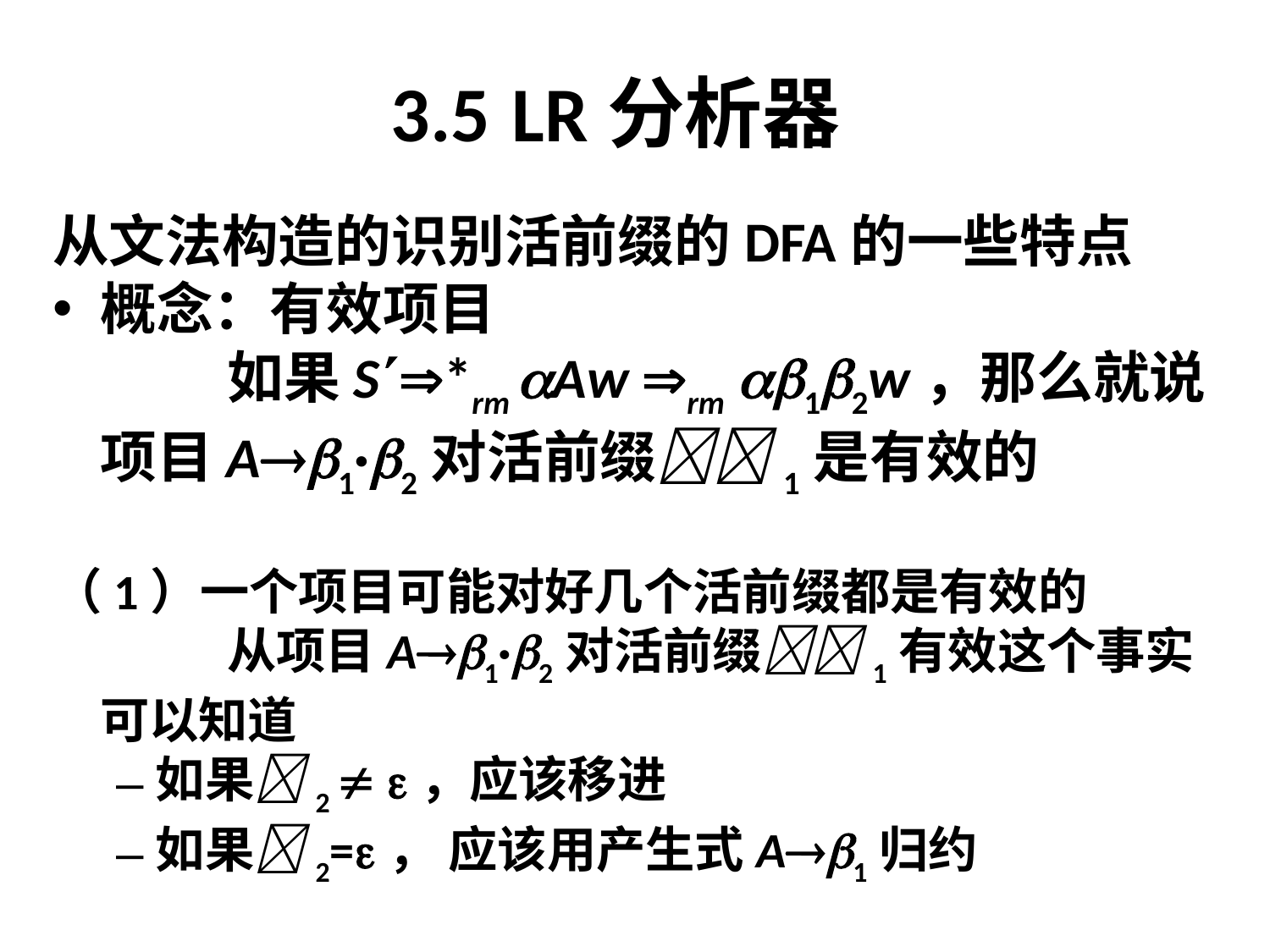

# 3.5 LR分析器
从文法构造的识别活前缀的DFA的一些特点
概念：有效项目
		如果S′⇒*rm αAw ⇒rm αβ1β2w，那么就说项目A→β1·β2对活前缀αβ1是有效的

（1）一个项目可能对好几个活前缀都是有效的
		从项目A→β1·β2对活前缀αβ1有效这个事实可以知道
如果β2 ≠ ε，应该移进
如果β2=ε， 应该用产生式A→β1归约